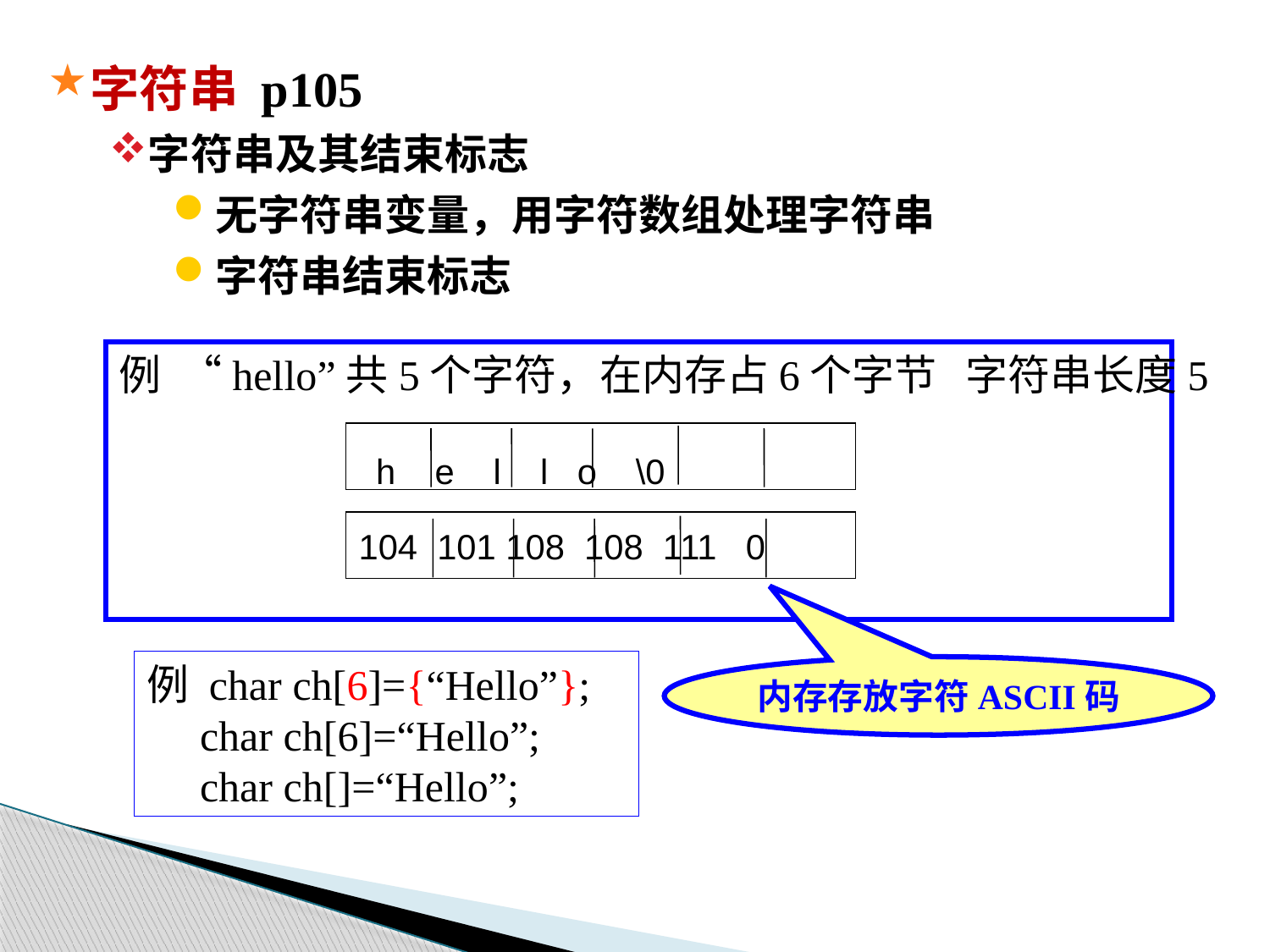

字符串 p105
字符串及其结束标志
无字符串变量，用字符数组处理字符串
字符串结束标志：‘\0’
例  “hello”共5个字符，在内存占6个字节   字符串长度5
 h    e    l    l   o    \0

104  101 108  108  111   0

内存存放字符ASCII码
例 char ch[6]={“Hello”};
     char ch[6]=“Hello”;
     char ch[]=“Hello”;